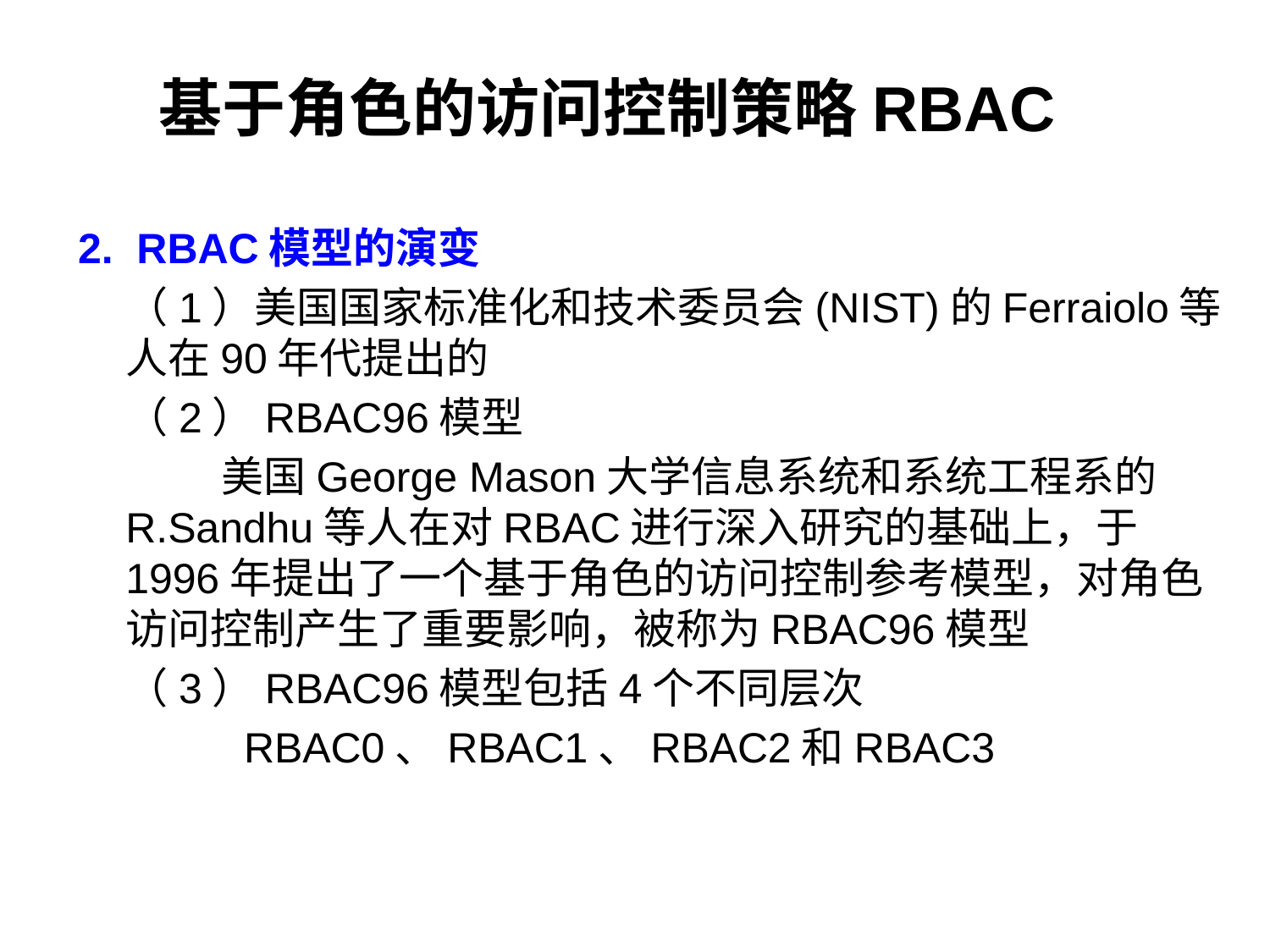

# 基于角色的访问控制策略RBAC
2.  RBAC模型的演变
    （1）美国国家标准化和技术委员会(NIST)的Ferraiolo等人在90年代提出的
    （2）RBAC96模型
              美国George Mason大学信息系统和系统工程系的R.Sandhu等人在对RBAC进行深入研究的基础上，于1996年提出了一个基于角色的访问控制参考模型，对角色访问控制产生了重要影响，被称为RBAC96模型
    （3）RBAC96模型包括4个不同层次
              RBAC0、RBAC1、RBAC2和RBAC3